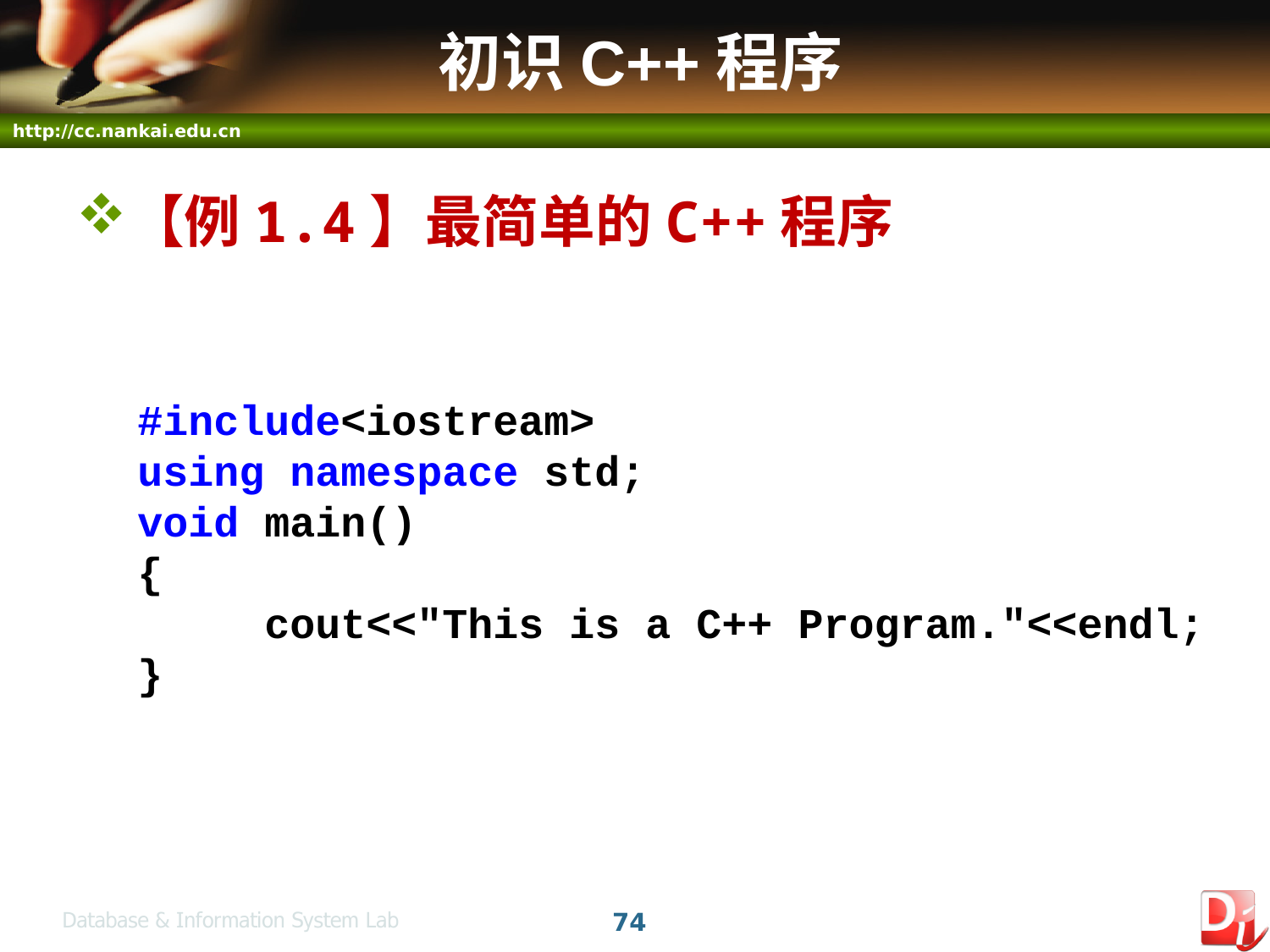

# 初识C++程序
【例1.4】最简单的C++程序
#include<iostream>
using namespace std;
void main()
{
	cout<<"This is a C++ Program."<<endl;
}
74
Database & Information System Lab